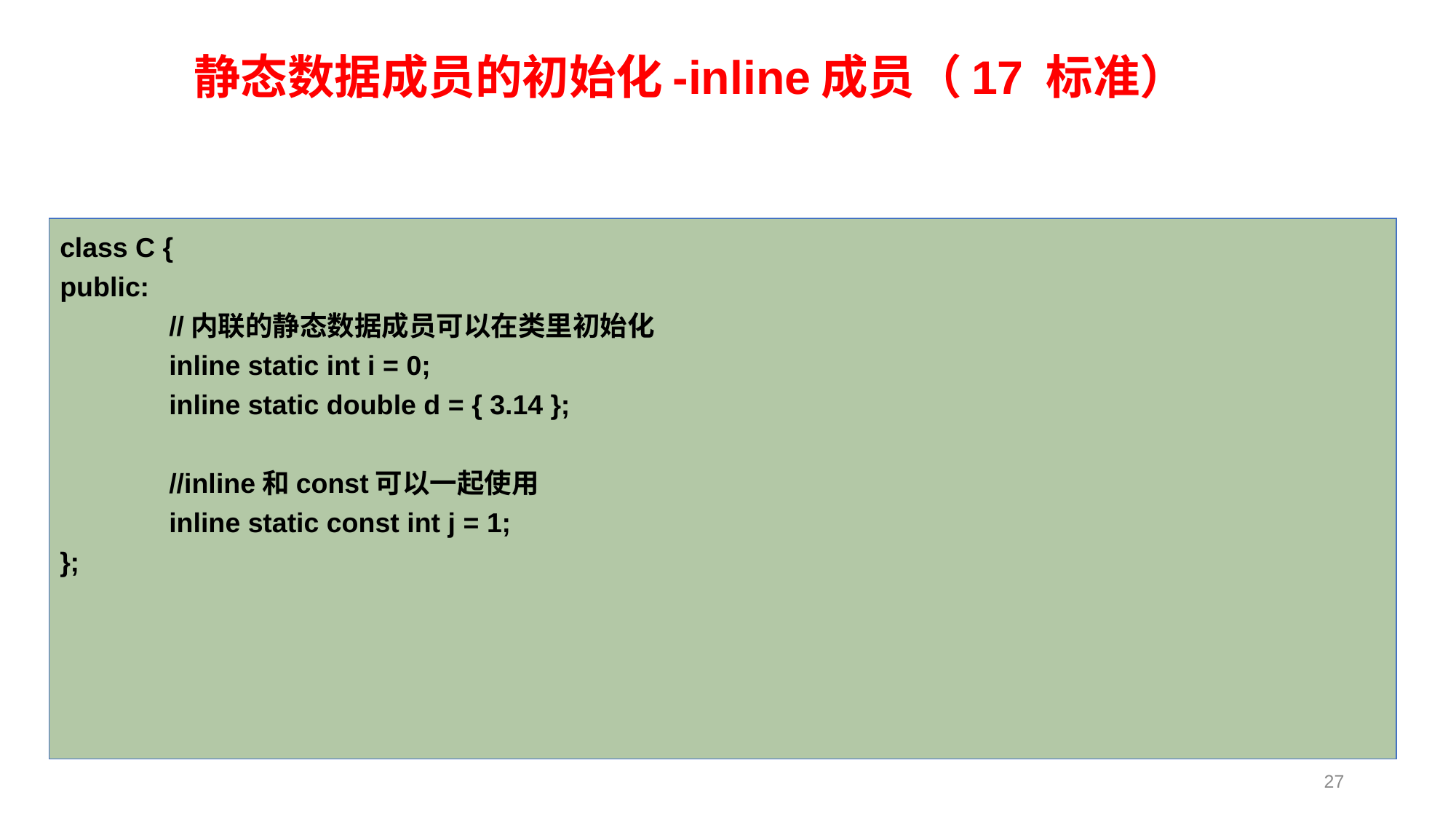

# 静态数据成员的初始化-inline成员（17 标准）
class C {
public:
	//内联的静态数据成员可以在类里初始化
	inline static int i = 0;
	inline static double d = { 3.14 };

	//inline和const可以一起使用
	inline static const int j = 1;
};
27